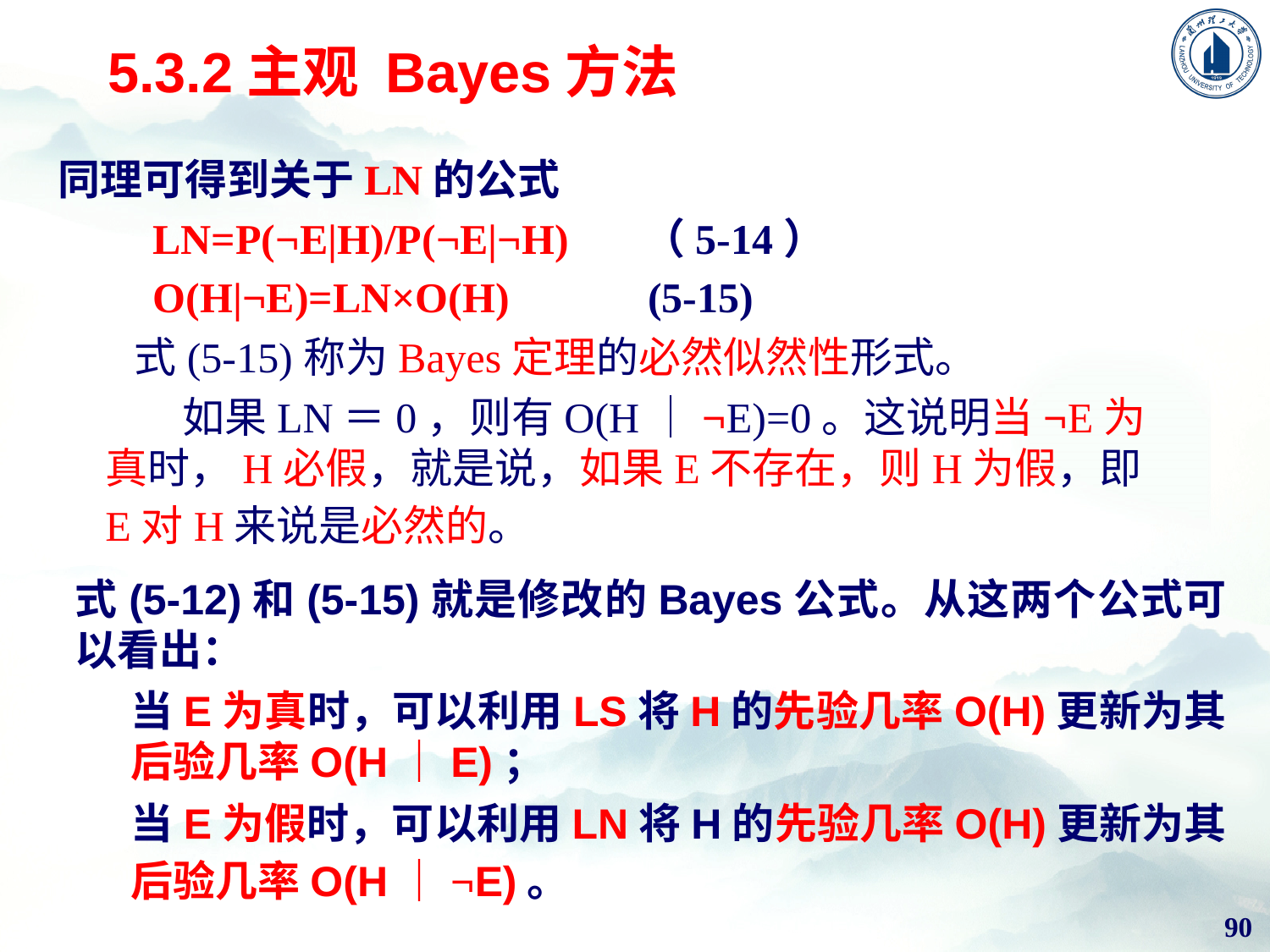

5.3.2主观 Bayes方法
同理可得到关于LN的公式
         LN=P(¬E|H)/P(¬E|¬H)      （5-14）
         O(H|¬E)=LN×O(H)             (5-15)
       式(5-15)称为Bayes定理的必然似然性形式。
            如果LN＝0，则有O(H｜¬E)=0。这说明当¬E为真时，H必假，就是说，如果E不存在，则H为假，即E对H来说是必然的。
式(5-12)和(5-15)就是修改的Bayes公式。从这两个公式可以看出：
当E为真时，可以利用LS将H的先验几率O(H)更新为其后验几率O(H｜E)；
当E为假时，可以利用LN将H的先验几率O(H)更新为其后验几率O(H｜¬E)。

90